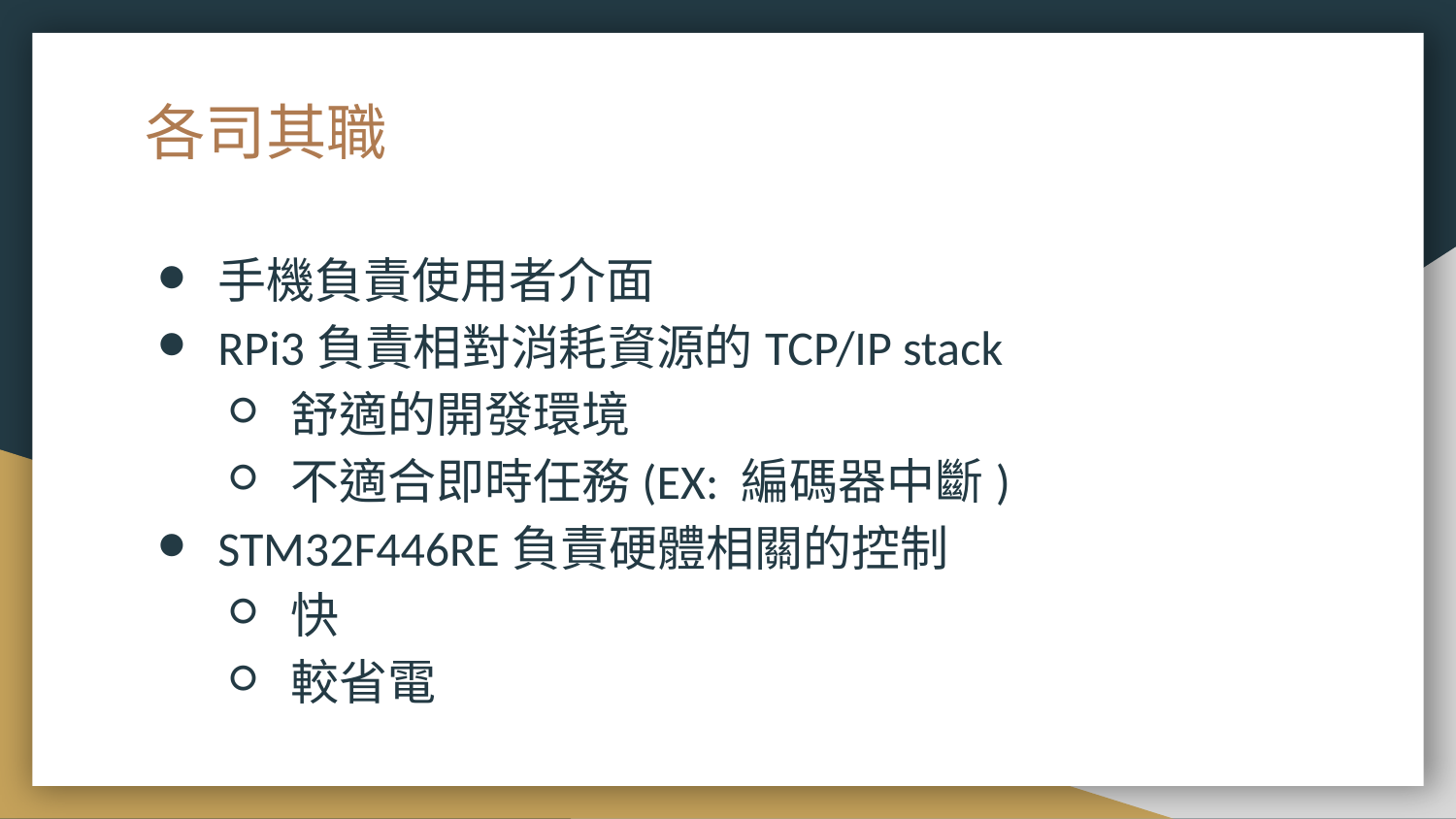

# 各司其職
手機負責使用者介面
RPi3負責相對消耗資源的TCP/IP stack
舒適的開發環境
不適合即時任務(EX: 編碼器中斷)
STM32F446RE負責硬體相關的控制
快
較省電